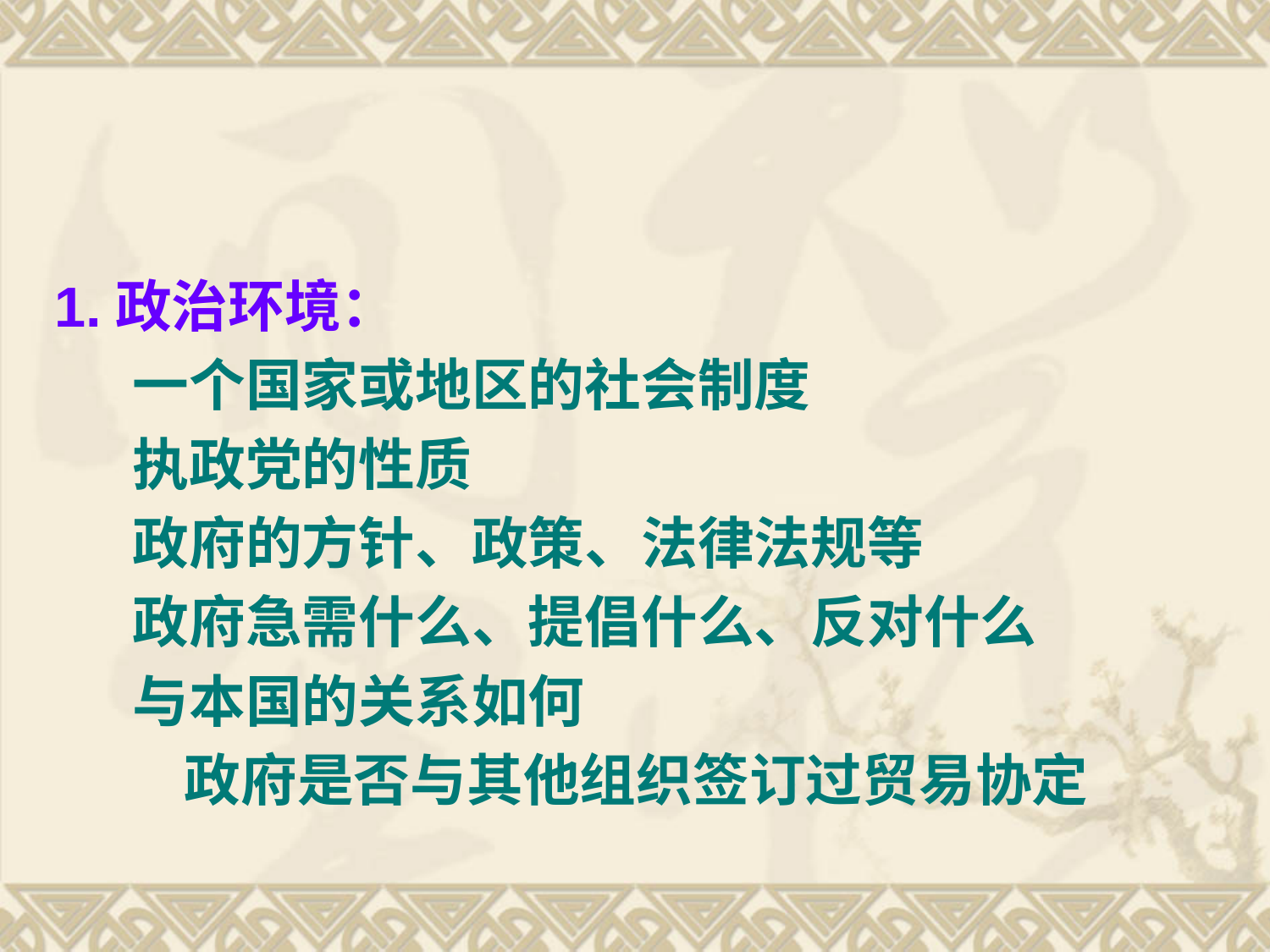

#
1.政治环境：
     一个国家或地区的社会制度
     执政党的性质
     政府的方针、政策、法律法规等
     政府急需什么、提倡什么、反对什么
     与本国的关系如何
         政府是否与其他组织签订过贸易协定